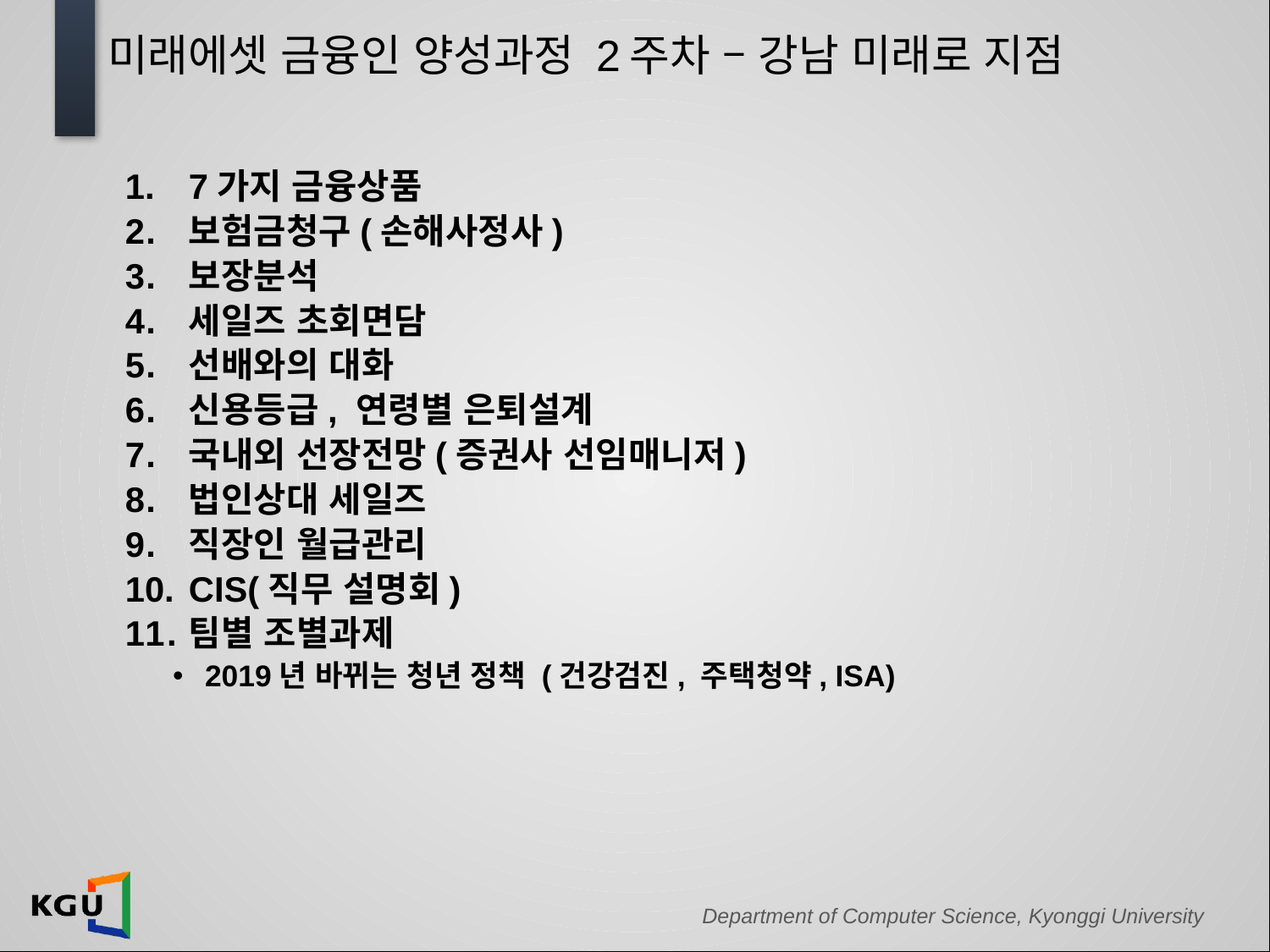

# 미래에셋 금융인 양성과정 2주차 – 강남 미래로 지점
7가지 금융상품
보험금청구(손해사정사)
보장분석
세일즈 초회면담
선배와의 대화
신용등급, 연령별 은퇴설계
국내외 선장전망(증권사 선임매니저)
법인상대 세일즈
직장인 월급관리
CIS(직무 설명회)
팀별 조별과제
 2019년 바뀌는 청년 정책 (건강검진, 주택청약, ISA)